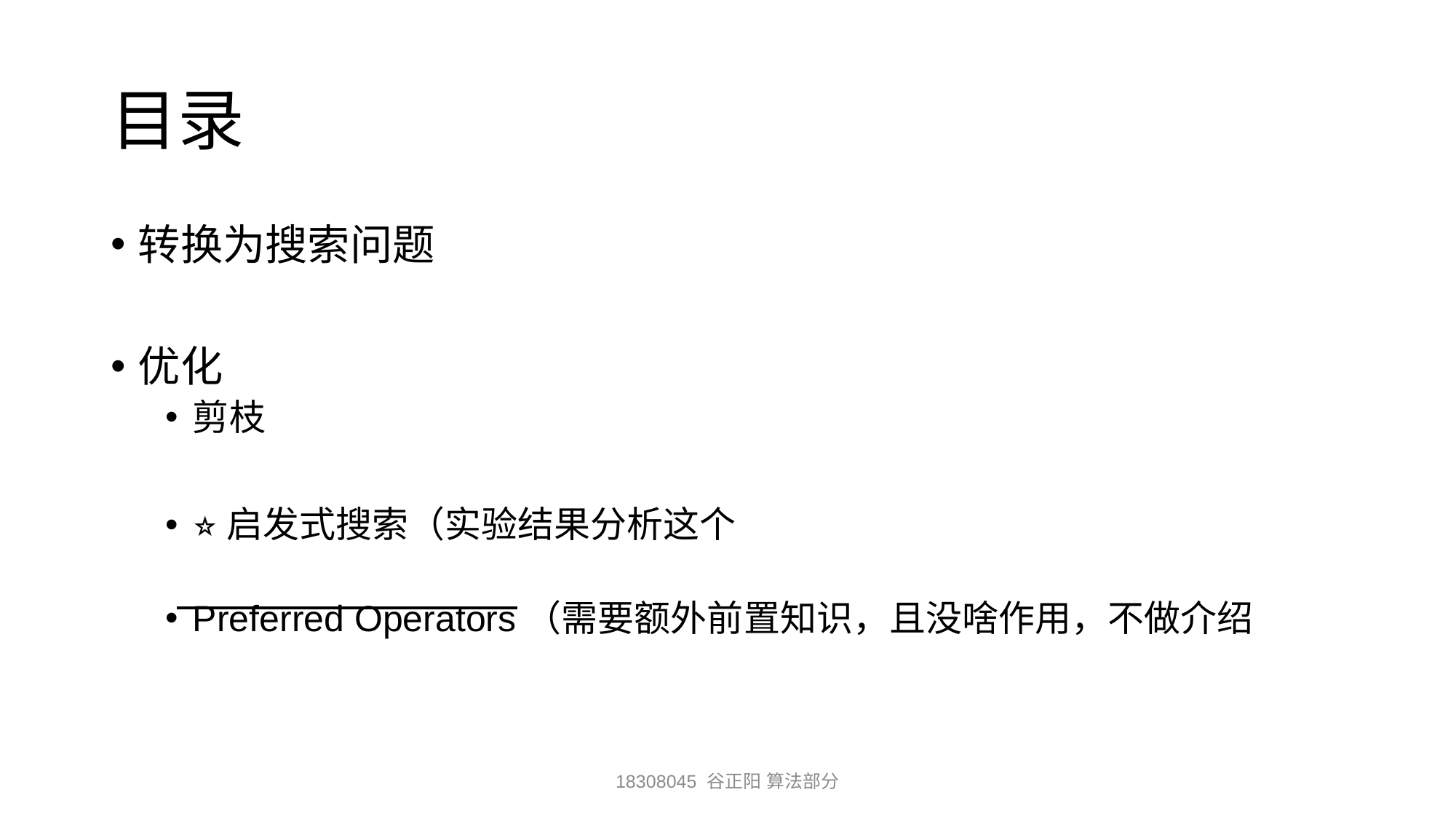

# 目录
转换为搜索问题

优化
剪枝

⭐启发式搜索（实验结果分析这个

Preferred Operators（需要额外前置知识，且没啥作用，不做介绍
18308045 谷正阳 算法部分